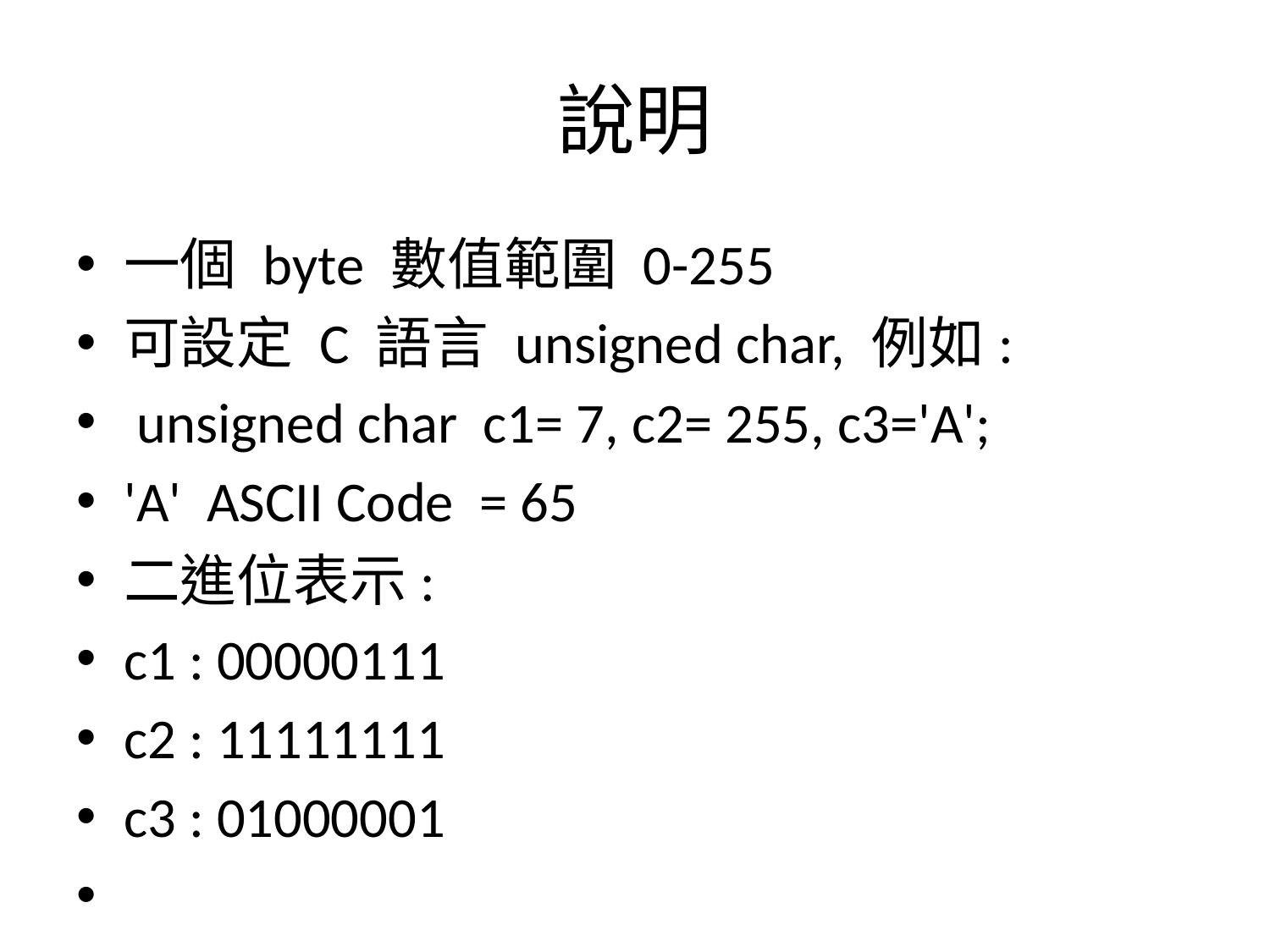

# 說明
一個 byte 數值範圍 0-255
可設定 C 語言 unsigned char, 例如:
 unsigned char  c1= 7, c2= 255, c3='A';
'A'  ASCII Code  = 65
二進位表示:
c1 : 00000111
c2 : 11111111
c3 : 01000001